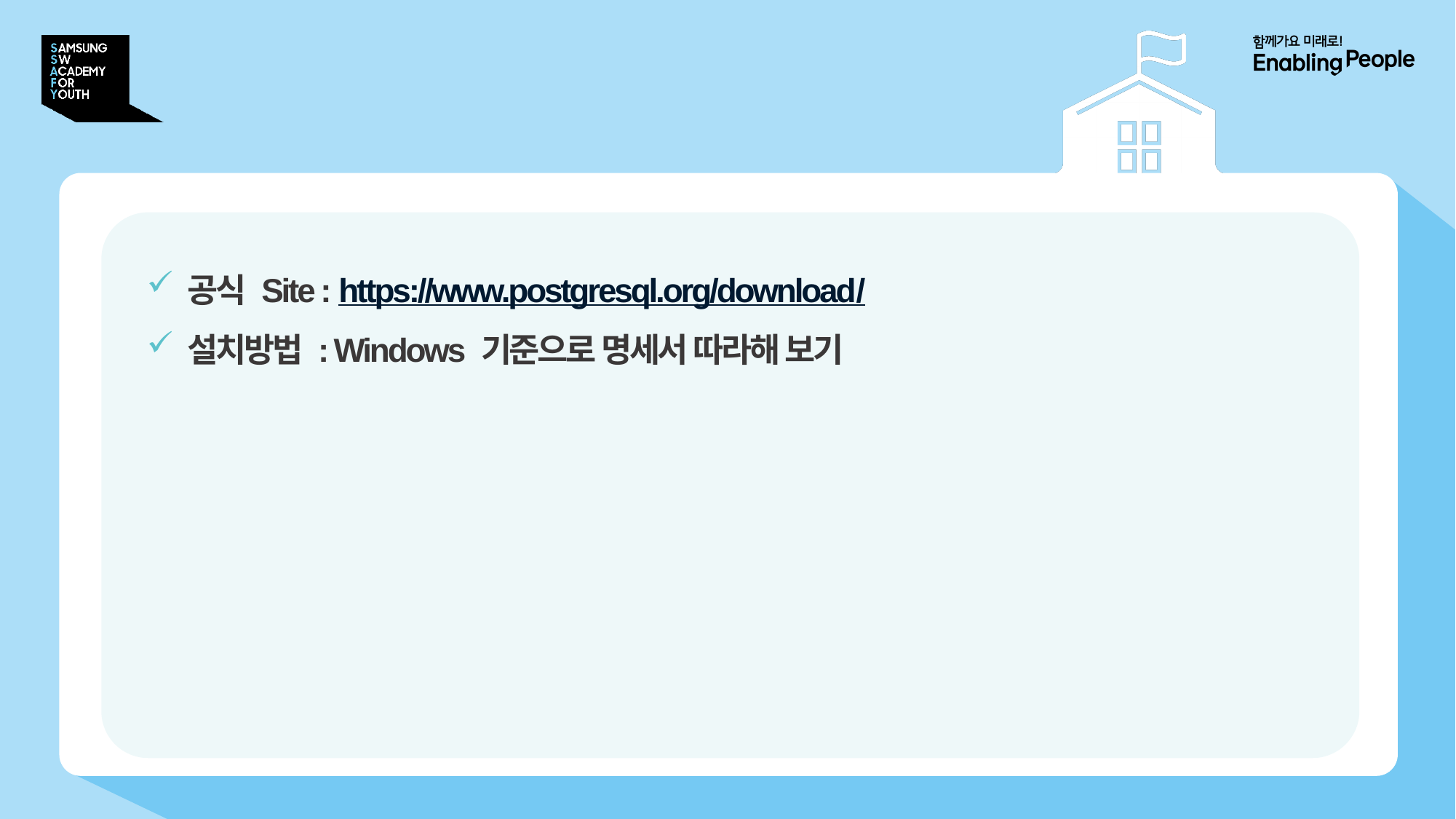

# PostgreSQL 설치

공식 Site : https://www.postgresql.org/download/
설치방법 : Windows 기준으로 명세서 따라해 보기